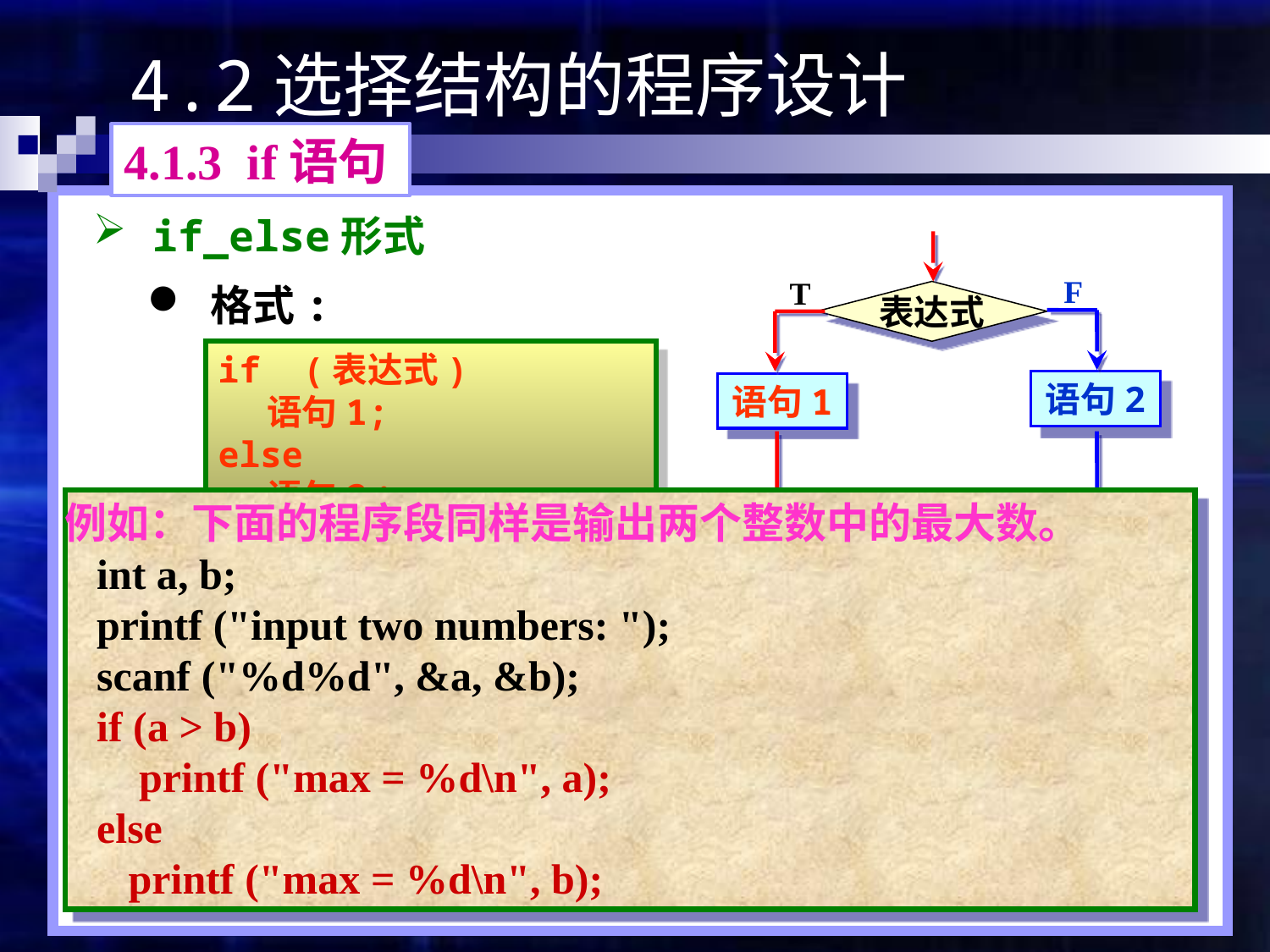

4.2选择结构的程序设计
4.1.3  if语句
 if_else形式

F

T

 格式:
表达式
if  (表达式)
     语句1;
else
     语句2；
语句2
语句1

例如：下面的程序段同样是输出两个整数中的最大数。
   int a, b;
   printf ("input two numbers: ");
   scanf ("%d%d", &a, &b);
   if (a > b)
       printf ("max = %d\n", a);
   else
      printf ("max = %d\n", b);
 执行流程：